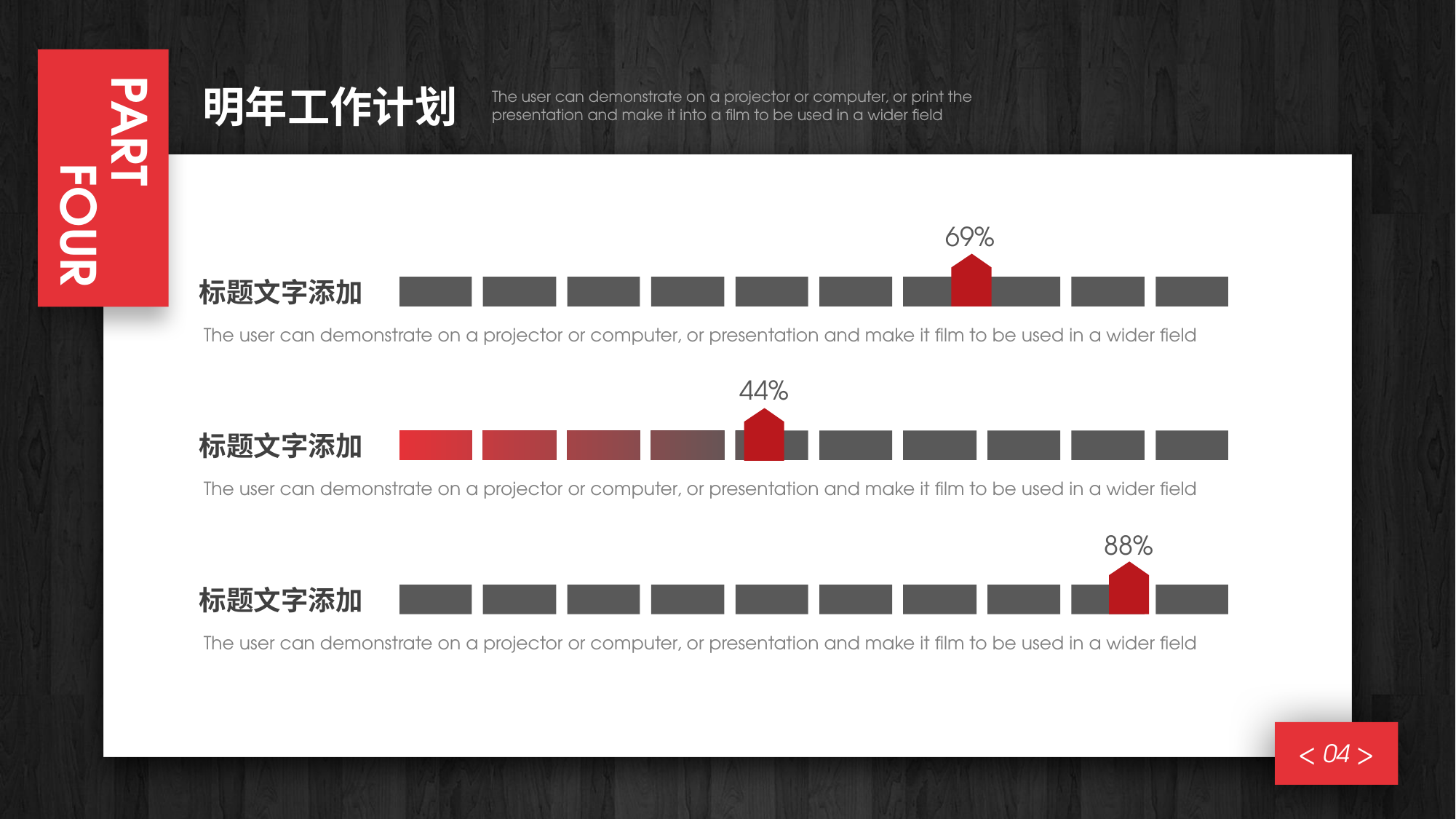

明年工作计划
The user can demonstrate on a projector or computer, or print the presentation and make it into a film to be used in a wider field
69%

标题文字添加
The user can demonstrate on a projector or computer, or presentation and make it film to be used in a wider field
44%

标题文字添加
The user can demonstrate on a projector or computer, or presentation and make it film to be used in a wider field
88%

标题文字添加
The user can demonstrate on a projector or computer, or presentation and make it film to be used in a wider field